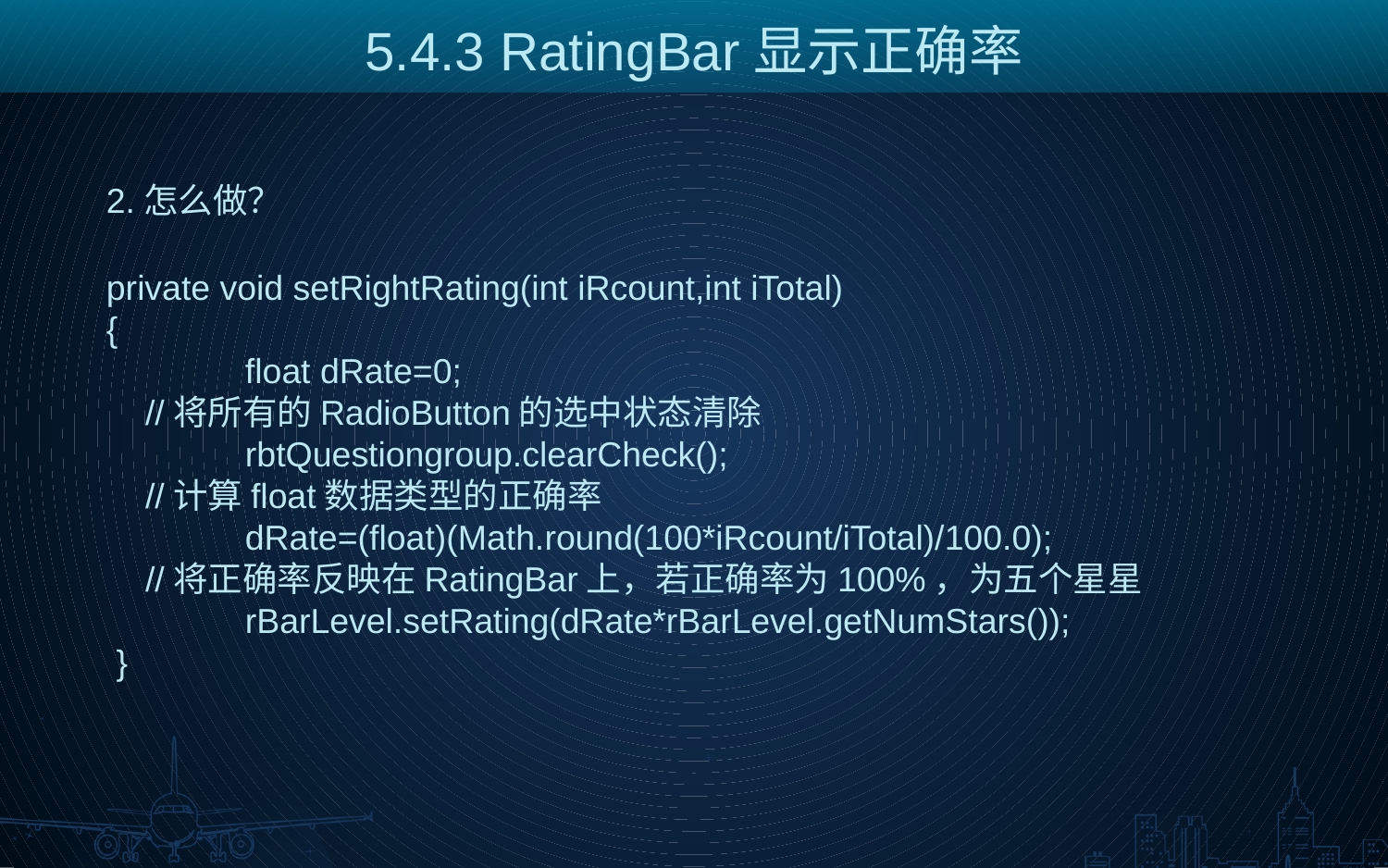

5.4.3 RatingBar显示正确率
2.怎么做？
private void setRightRating(int iRcount,int iTotal)
{
    	float dRate=0;
    //将所有的RadioButton的选中状态清除
    	rbtQuestiongroup.clearCheck();
    //计算float数据类型的正确率
    	dRate=(float)(Math.round(100*iRcount/iTotal)/100.0);
    //将正确率反映在RatingBar上，若正确率为100%，为五个星星
    	rBarLevel.setRating(dRate*rBarLevel.getNumStars());
 }